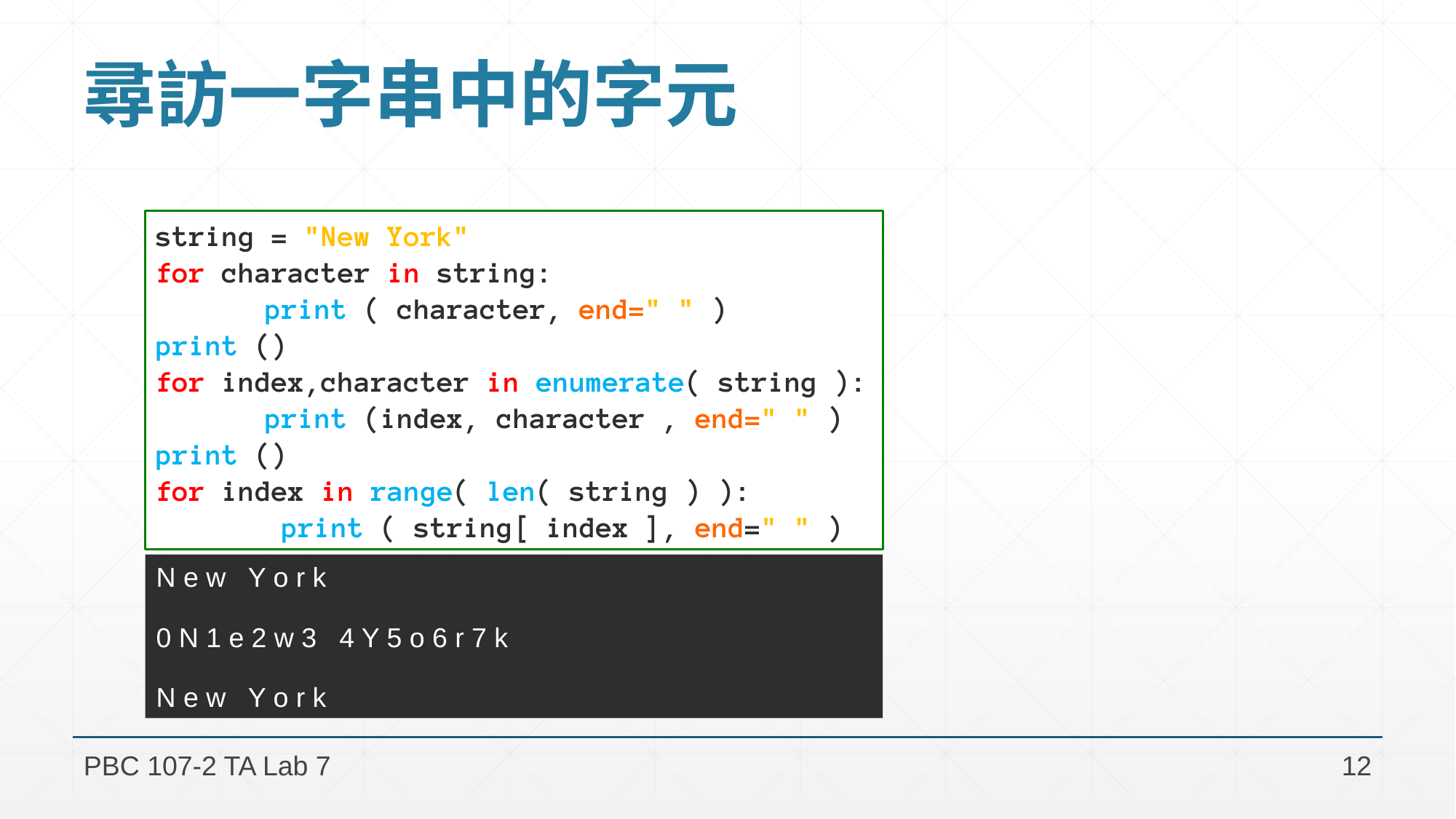

# 尋訪一字串中的字元

string = "New York"
for character in string:
	print ( character, end=" " )
print ()
for index,character in enumerate( string ):
	print (index, character , end=" " )
print ()
for index in range( len( string ) ):
	 print ( string[ index ], end=" " )
N e w   Y o r k
0 N 1 e 2 w 3   4 Y 5 o 6 r 7 k
N e w   Y o r k
PBC 107-2 TA Lab 7
12